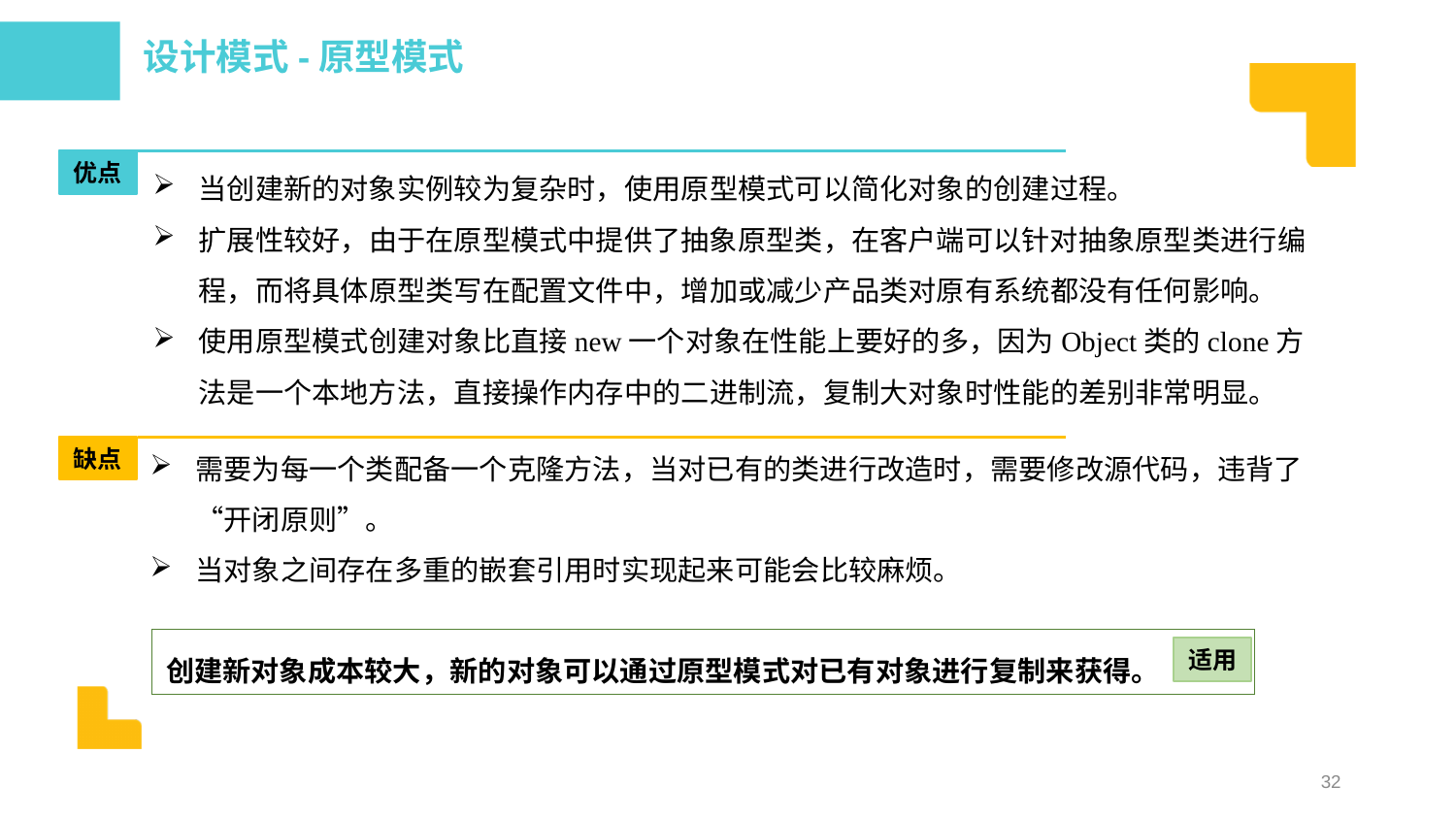

设计模式-原型模式
当创建新的对象实例较为复杂时，使用原型模式可以简化对象的创建过程。
扩展性较好，由于在原型模式中提供了抽象原型类，在客户端可以针对抽象原型类进行编程，而将具体原型类写在配置文件中，增加或减少产品类对原有系统都没有任何影响。
使用原型模式创建对象比直接new一个对象在性能上要好的多，因为Object类的clone方法是一个本地方法，直接操作内存中的二进制流，复制大对象时性能的差别非常明显。
优点
需要为每一个类配备一个克隆方法，当对已有的类进行改造时，需要修改源代码，违背了“开闭原则”。
当对象之间存在多重的嵌套引用时实现起来可能会比较麻烦。
缺点
创建新对象成本较大，新的对象可以通过原型模式对已有对象进行复制来获得。
适用
32